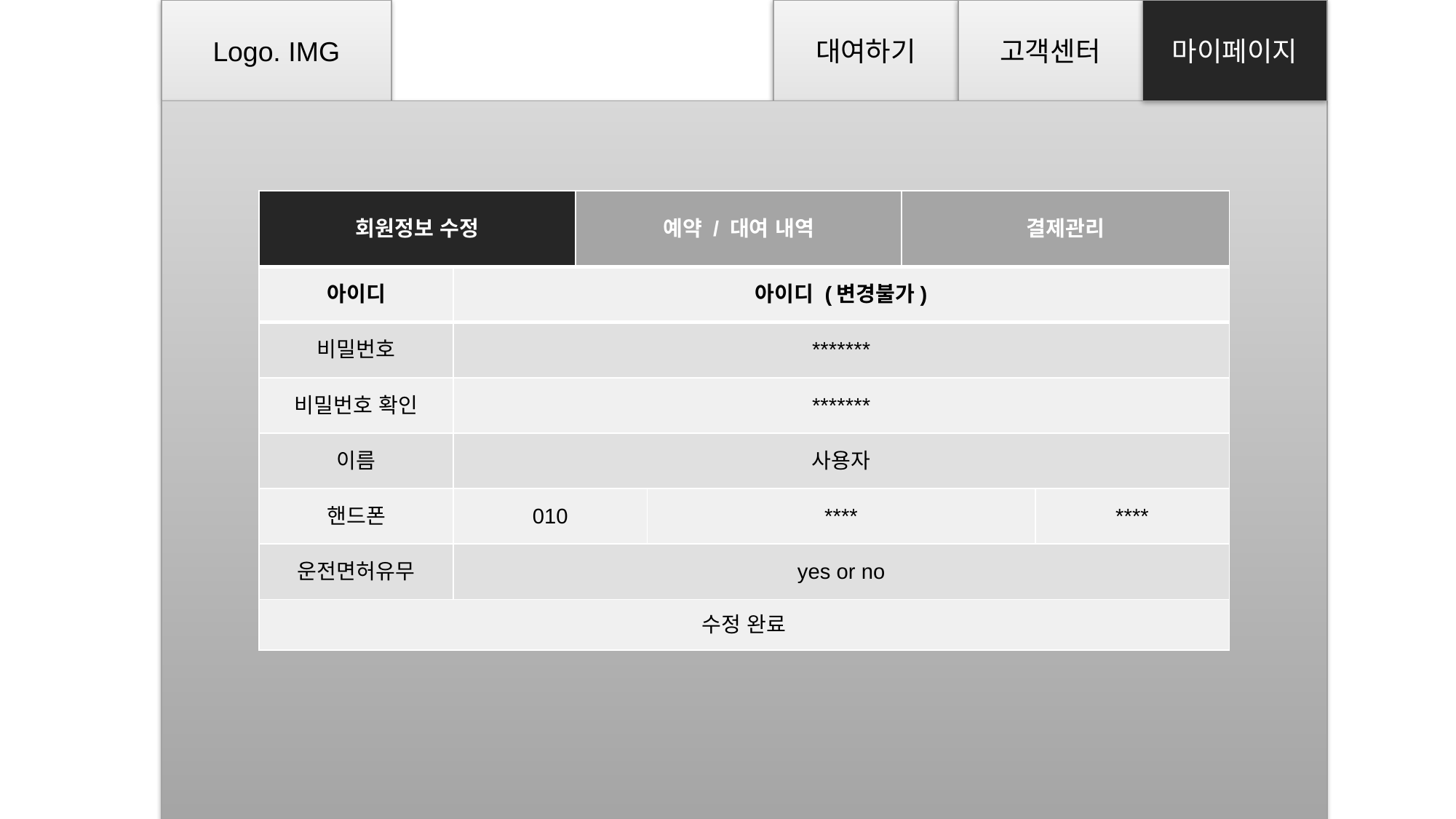

대여하기
마이페이지
Logo. IMG
고객센터
r
| 회원정보 수정 | 예약 / 대여 내역 | 결제관리 |
| --- | --- | --- |
| 아이디 | 아이디 (변경불가) |  |  |
| --- | --- | --- | --- |
| 비밀번호 | \*\*\*\*\*\*\* |  |  |
| 비밀번호 확인 | \*\*\*\*\*\*\* |  |  |
| 이름 | 사용자 |  |  |
| 핸드폰 | 010 | \*\*\*\* | \*\*\*\* |
| 운전면허유무 | yes or no |  |  |
| 수정 완료 |  |  |  |